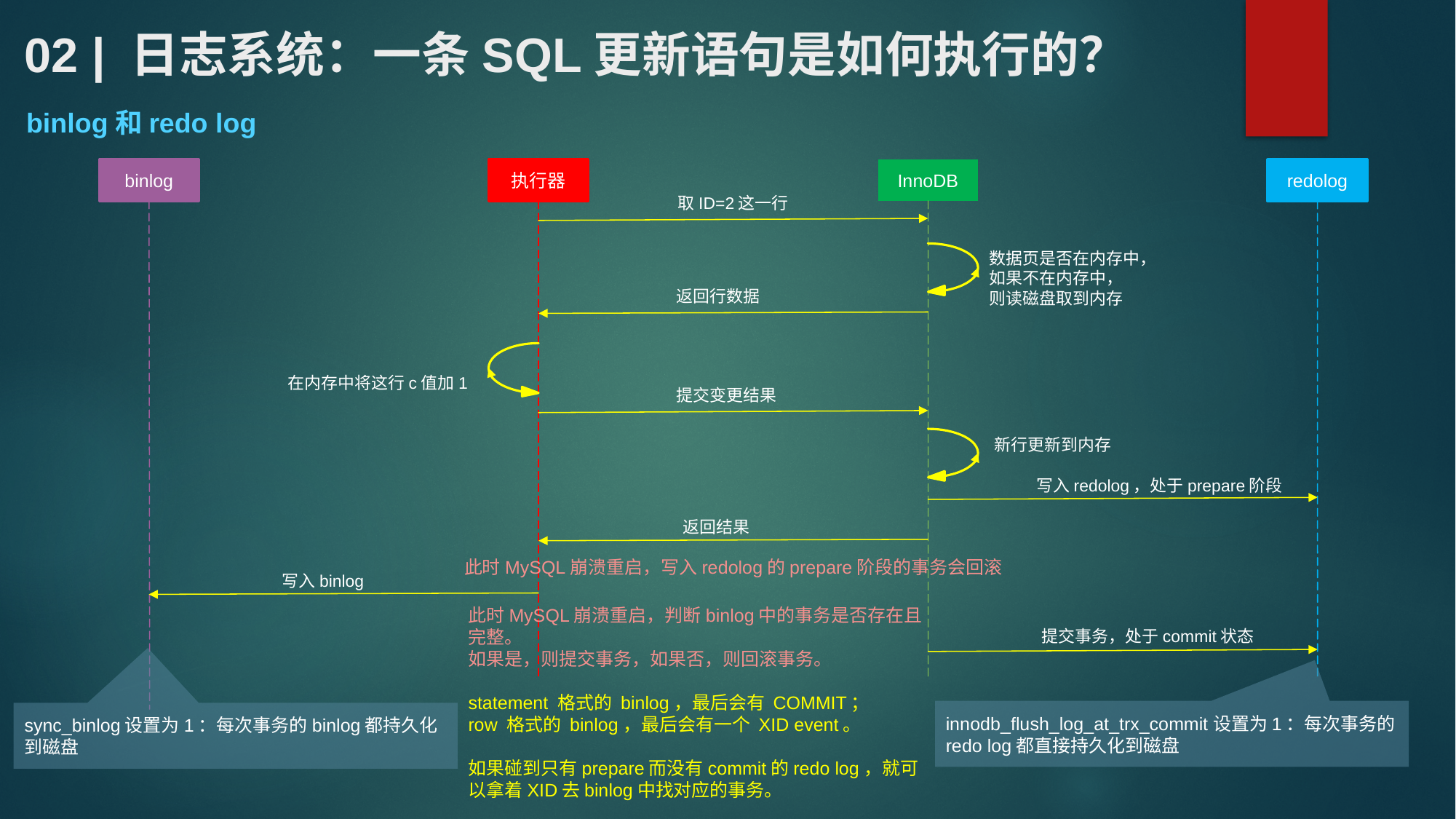

# 02 | 日志系统：一条SQL更新语句是如何执行的？
binlog和redo log
binlog
InnoDB
redolog
执行器
取ID=2这一行
数据页是否在内存中，
如果不在内存中，
则读磁盘取到内存

返回行数据

在内存中将这行c值加1
提交变更结果

新行更新到内存
写入redolog，处于prepare阶段
返回结果
此时MySQL崩溃重启，写入redolog的prepare阶段的事务会回滚
写入binlog
此时MySQL崩溃重启，判断binlog中的事务是否存在且完整。
如果是，则提交事务，如果否，则回滚事务。

statement 格式的 binlog，最后会有 COMMIT；
row 格式的 binlog，最后会有一个 XID event。

如果碰到只有prepare而没有commit的redo log，就可以拿着XID去binlog中找对应的事务。
提交事务，处于commit状态
innodb_flush_log_at_trx_commit设置为1：每次事务的redo log都直接持久化到磁盘
sync_binlog设置为1：每次事务的binlog都持久化到磁盘